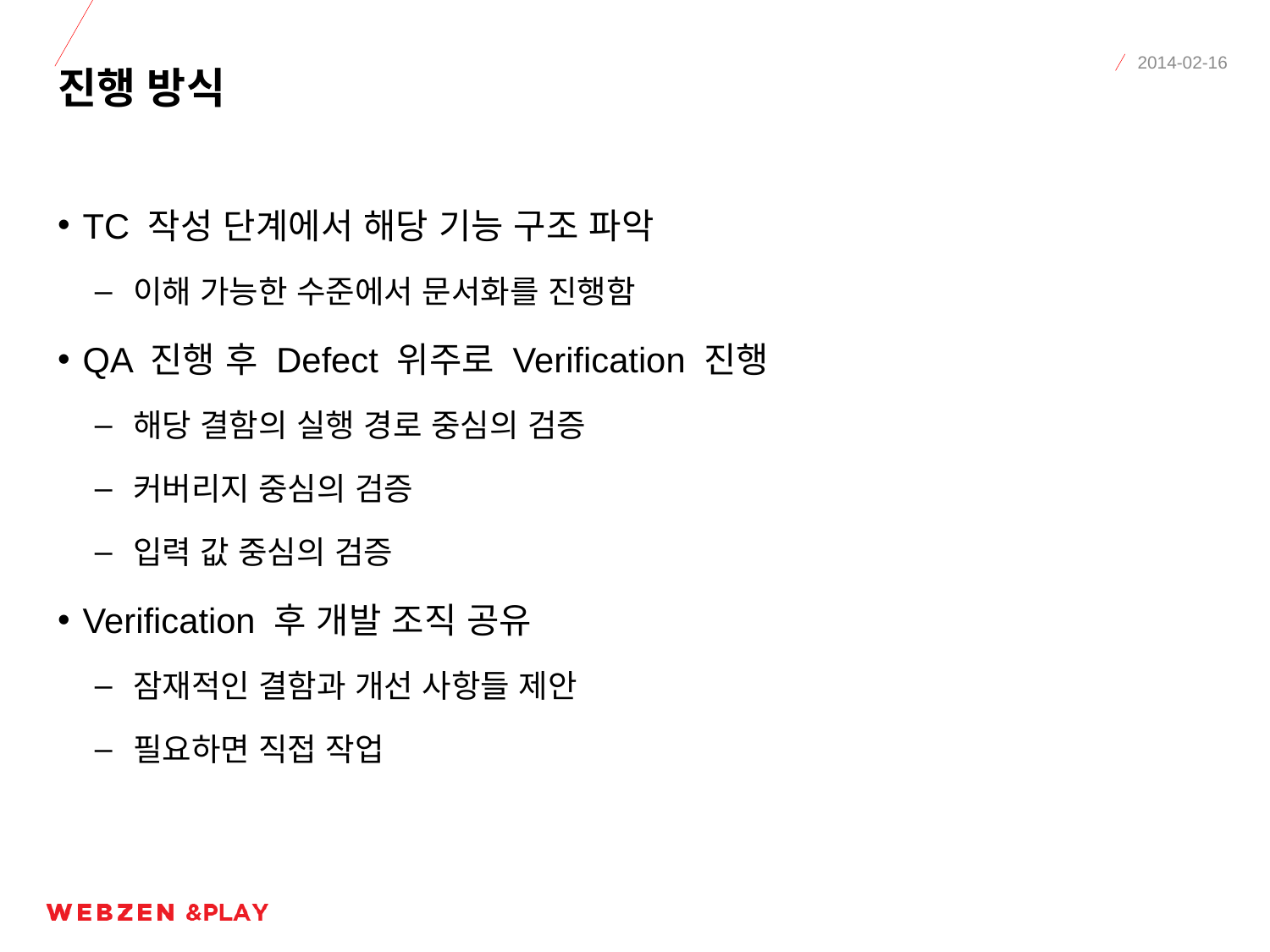

# 진행 방식
2014-02-16
TC 작성 단계에서 해당 기능 구조 파악
이해 가능한 수준에서 문서화를 진행함
QA 진행 후 Defect 위주로 Verification 진행
해당 결함의 실행 경로 중심의 검증
커버리지 중심의 검증
입력 값 중심의 검증
Verification 후 개발 조직 공유
잠재적인 결함과 개선 사항들 제안
필요하면 직접 작업